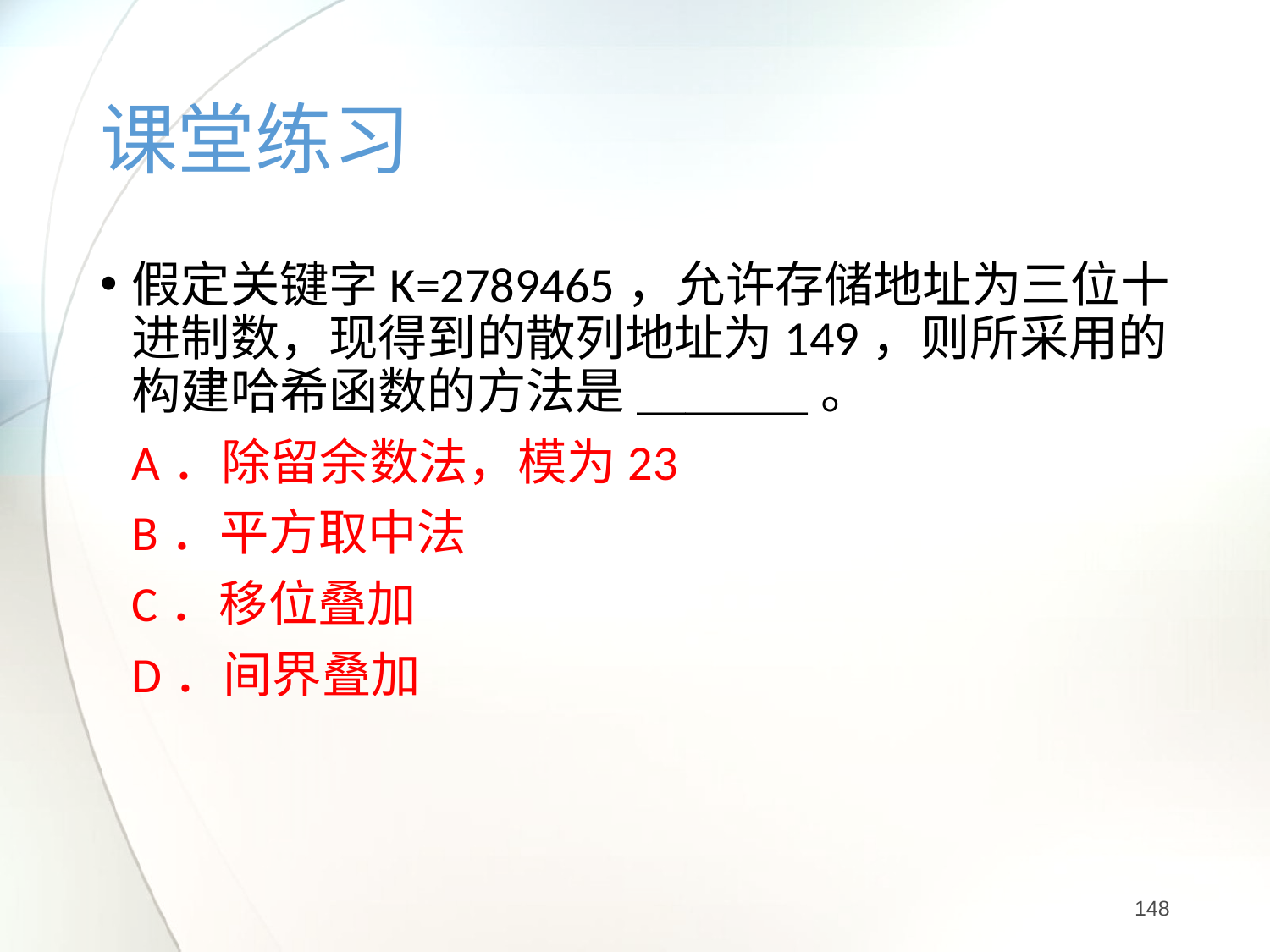

# 课堂练习
假定关键字K=2789465，允许存储地址为三位十进制数，现得到的散列地址为149，则所采用的构建哈希函数的方法是_______。
	A．除留余数法，模为23
	B．平方取中法
	C．移位叠加
	D．间界叠加
148